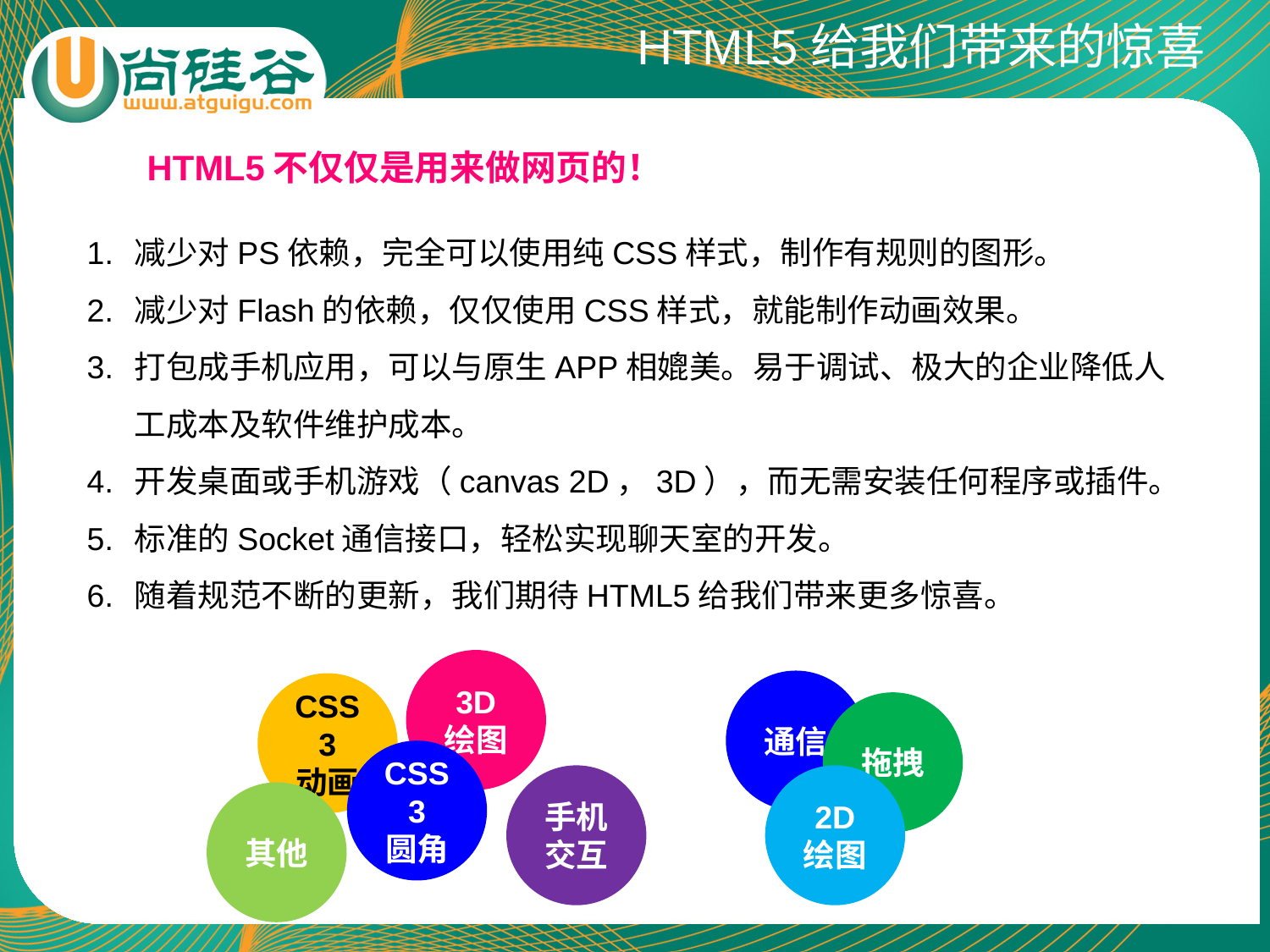

# HTML5给我们带来的惊喜
HTML5不仅仅是用来做网页的！
减少对PS依赖，完全可以使用纯CSS样式，制作有规则的图形。
减少对Flash的依赖，仅仅使用CSS样式，就能制作动画效果。
打包成手机应用，可以与原生APP相媲美。易于调试、极大的企业降低人工成本及软件维护成本。
开发桌面或手机游戏（canvas 2D，3D），而无需安装任何程序或插件。
标准的Socket通信接口，轻松实现聊天室的开发。
随着规范不断的更新，我们期待HTML5给我们带来更多惊喜。
3D
绘图
通信
CSS3
动画
拖拽
CSS3
圆角
手机
交互
2D
绘图
其他